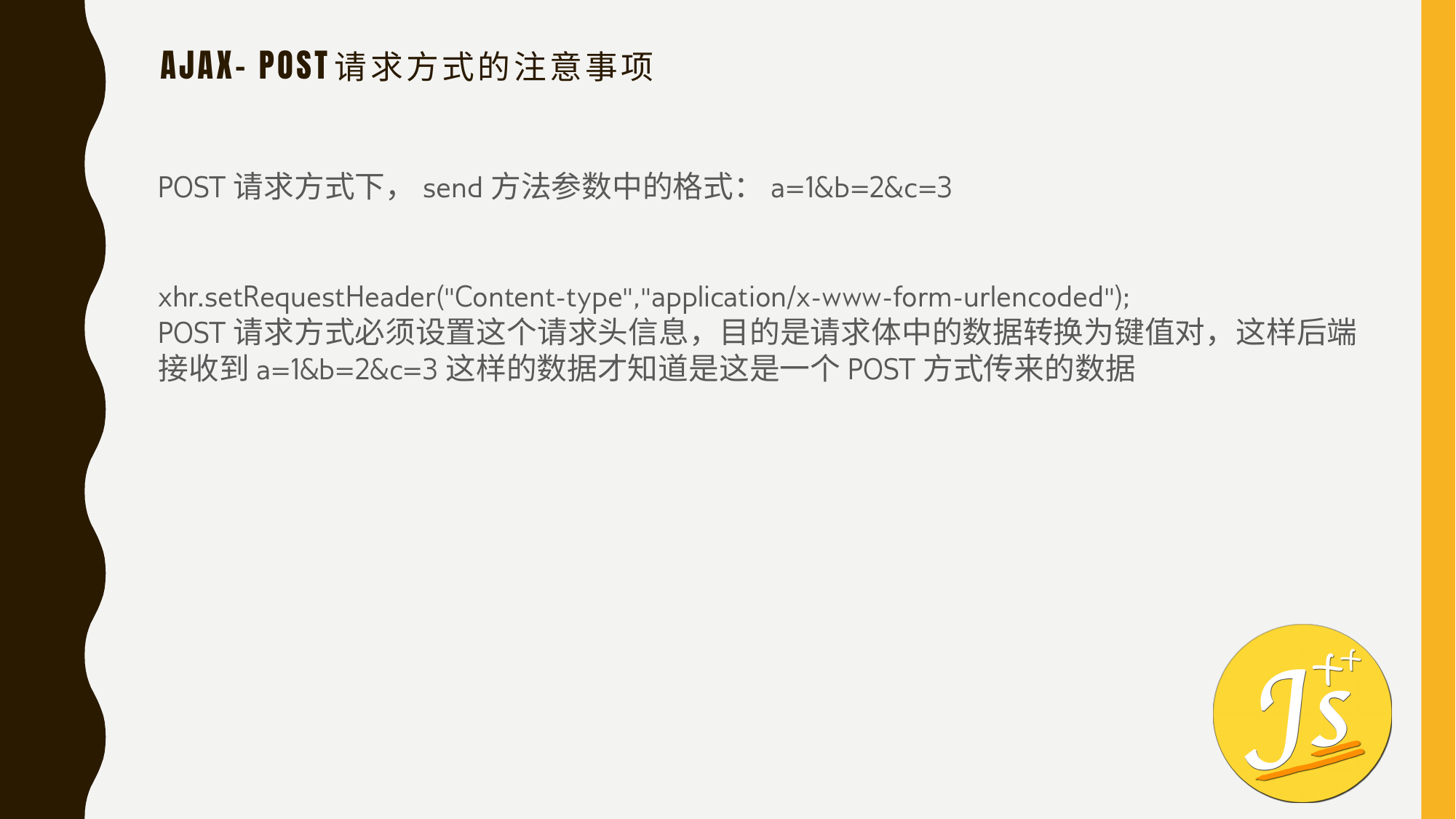

# AJAX- POST请求方式的注意事项
POST请求方式下，send方法参数中的格式：a=1&b=2&c=3

xhr.setRequestHeader("Content-type","application/x-www-form-urlencoded");
POST请求方式必须设置这个请求头信息，目的是请求体中的数据转换为键值对，这样后端接收到a=1&b=2&c=3这样的数据才知道是这是一个POST方式传来的数据